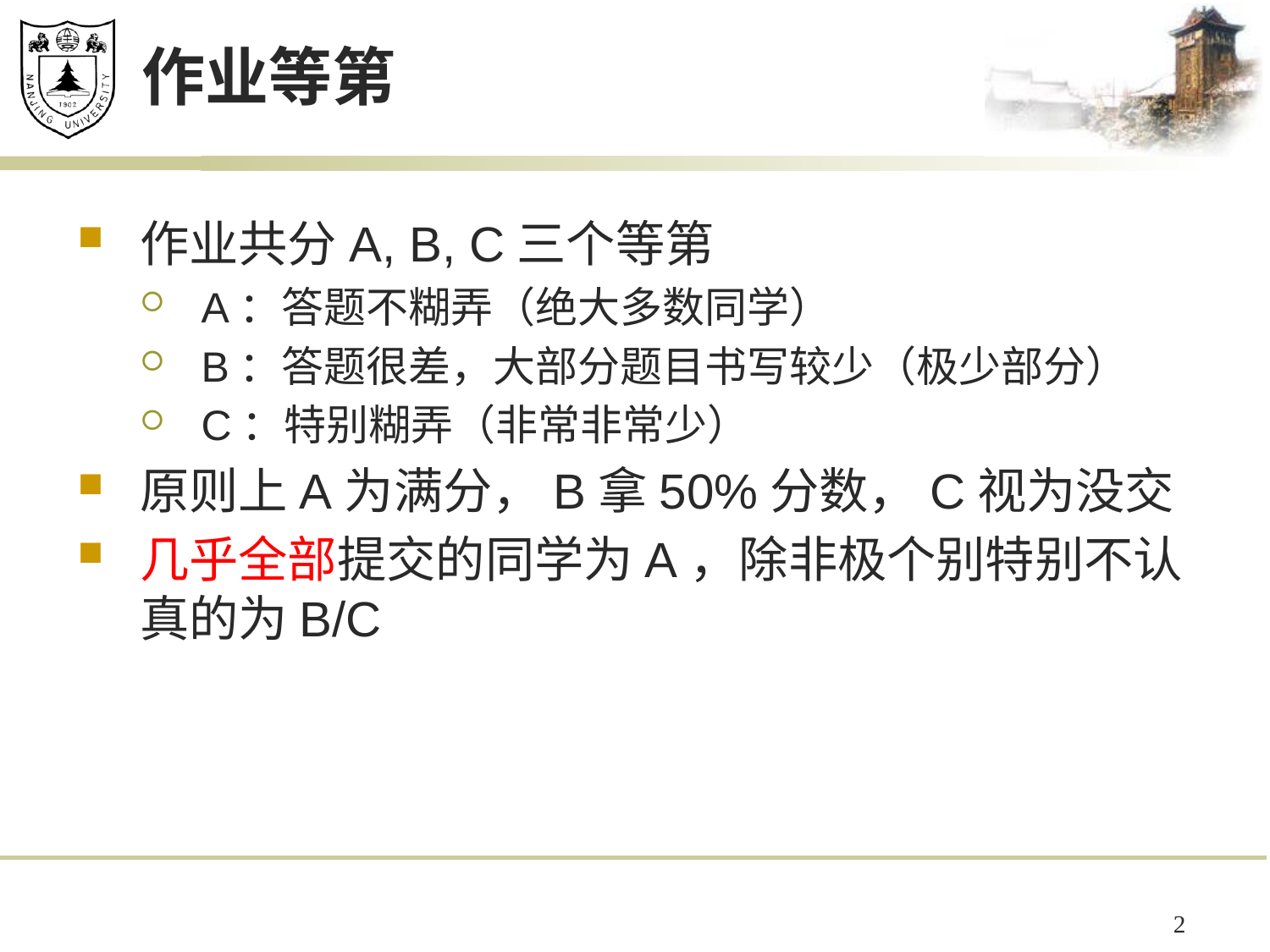

# 作业等第
作业共分A, B, C三个等第
A：答题不糊弄（绝大多数同学）
B：答题很差，大部分题目书写较少（极少部分）
C：特别糊弄（非常非常少）
原则上A为满分，B拿50%分数，C视为没交
几乎全部提交的同学为A，除非极个别特别不认真的为B/C